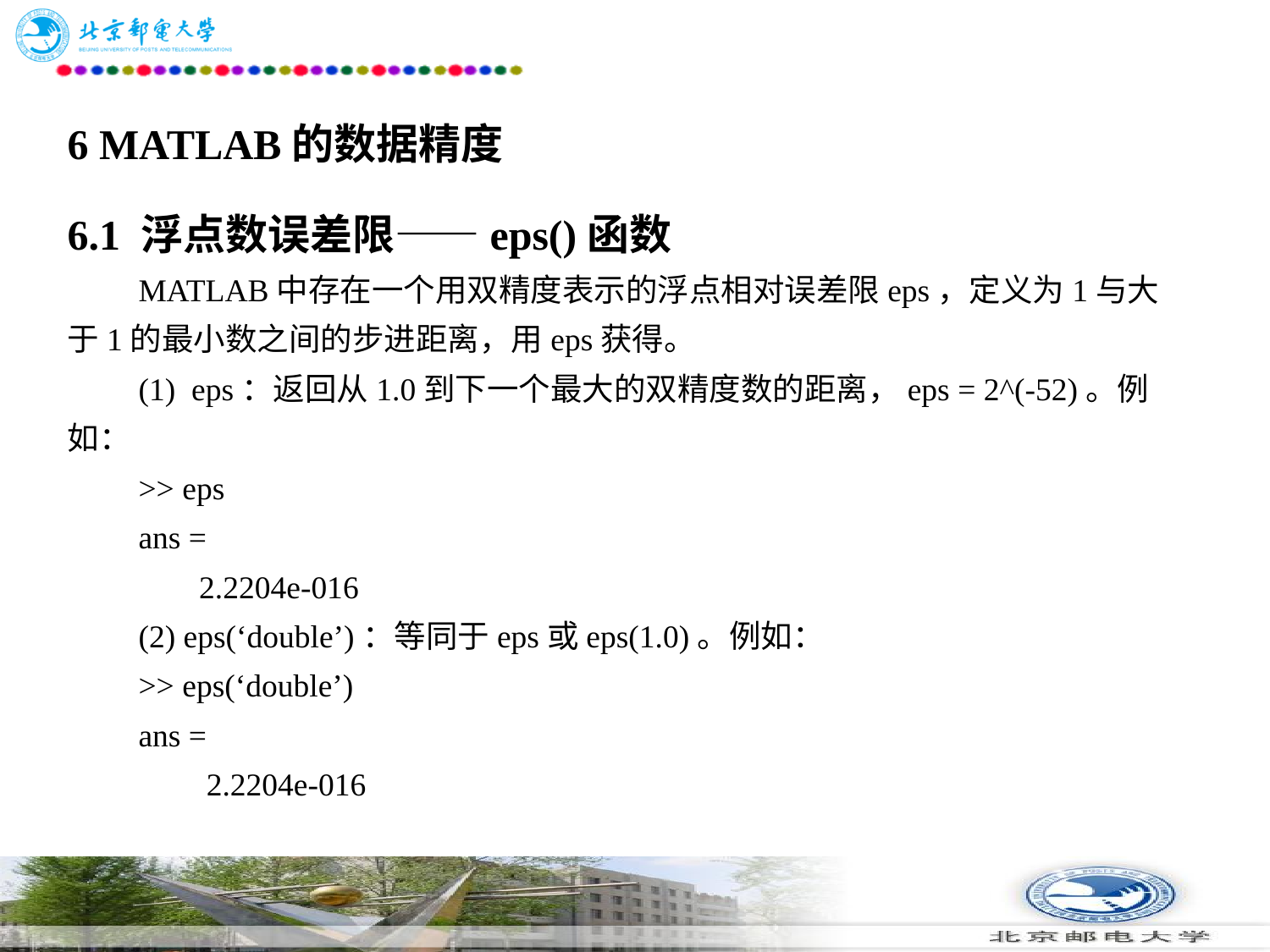

# 6 MATLAB的数据精度
6.1 浮点数误差限——eps()函数
　　MATLAB中存在一个用双精度表示的浮点相对误差限eps，定义为1与大于1的最小数之间的步进距离，用eps获得。
　　(1)  eps：返回从1.0到下一个最大的双精度数的距离，eps = 2^(-52)。例如：
　　>> eps
　　ans =
　　    　2.2204e-016
　　(2) eps(‘double’)：等同于eps或eps(1.0)。例如：
　　>> eps(‘double’)
　　ans =
　　     　2.2204e-016